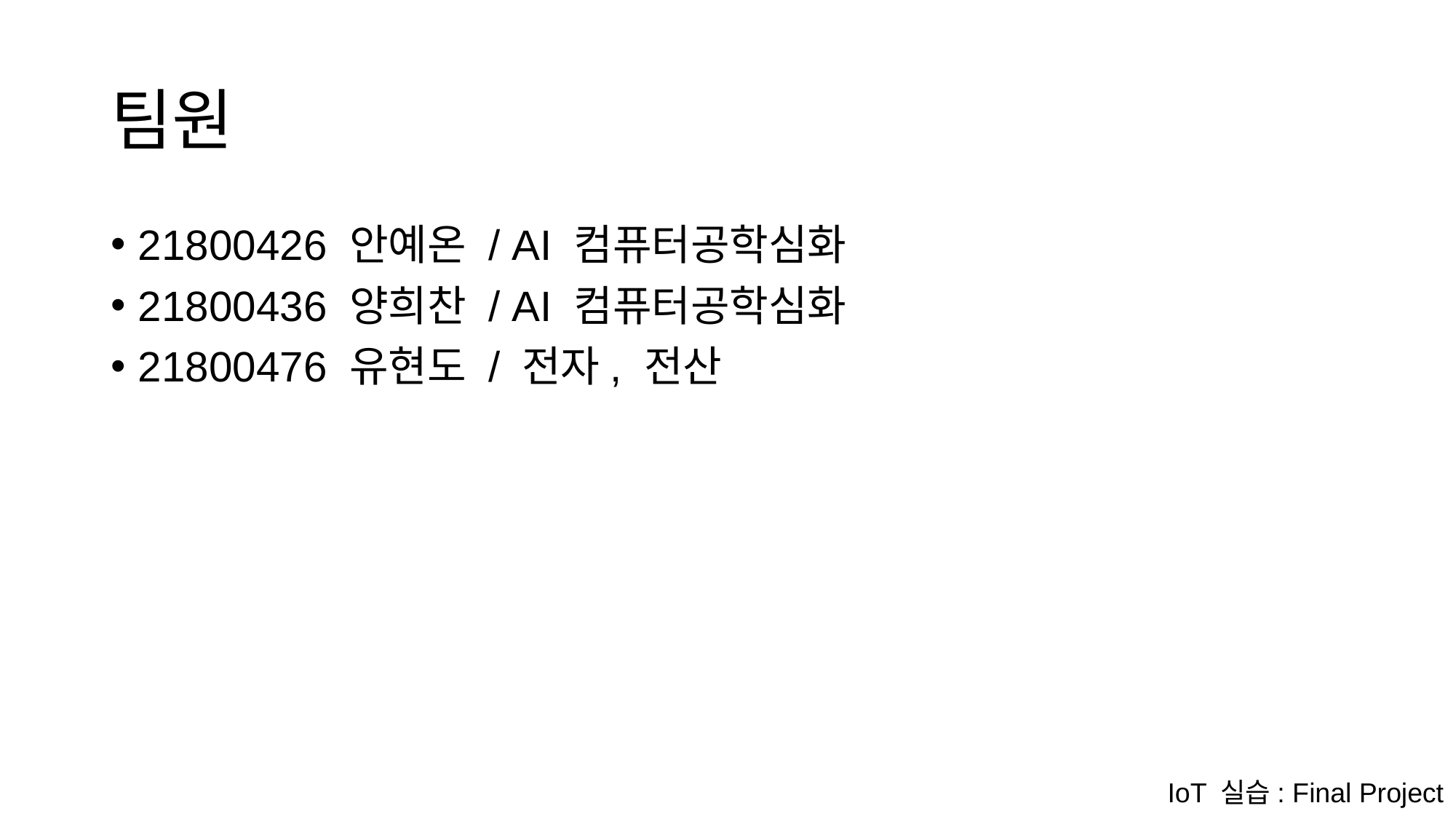

# 팀원
21800426 안예온 / AI 컴퓨터공학심화
21800436 양희찬 / AI 컴퓨터공학심화
21800476 유현도 / 전자, 전산
IoT 실습: Final Project